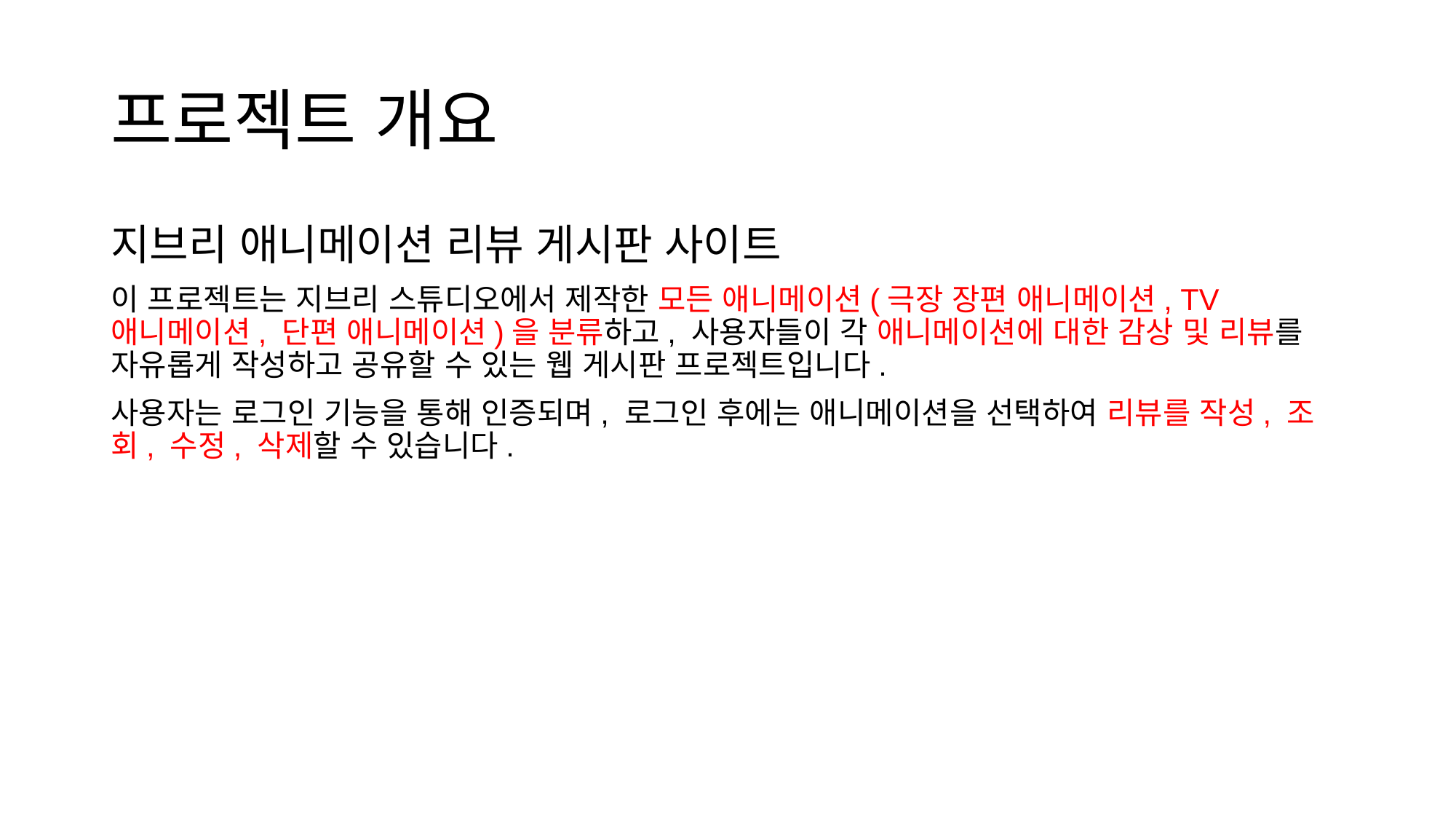

# 프로젝트 개요
지브리 애니메이션 리뷰 게시판 사이트
이 프로젝트는 지브리 스튜디오에서 제작한 모든 애니메이션(극장 장편 애니메이션, TV 애니메이션, 단편 애니메이션)을 분류하고, 사용자들이 각 애니메이션에 대한 감상 및 리뷰를 자유롭게 작성하고 공유할 수 있는 웹 게시판 프로젝트입니다.
사용자는 로그인 기능을 통해 인증되며, 로그인 후에는 애니메이션을 선택하여 리뷰를 작성, 조회, 수정, 삭제할 수 있습니다.